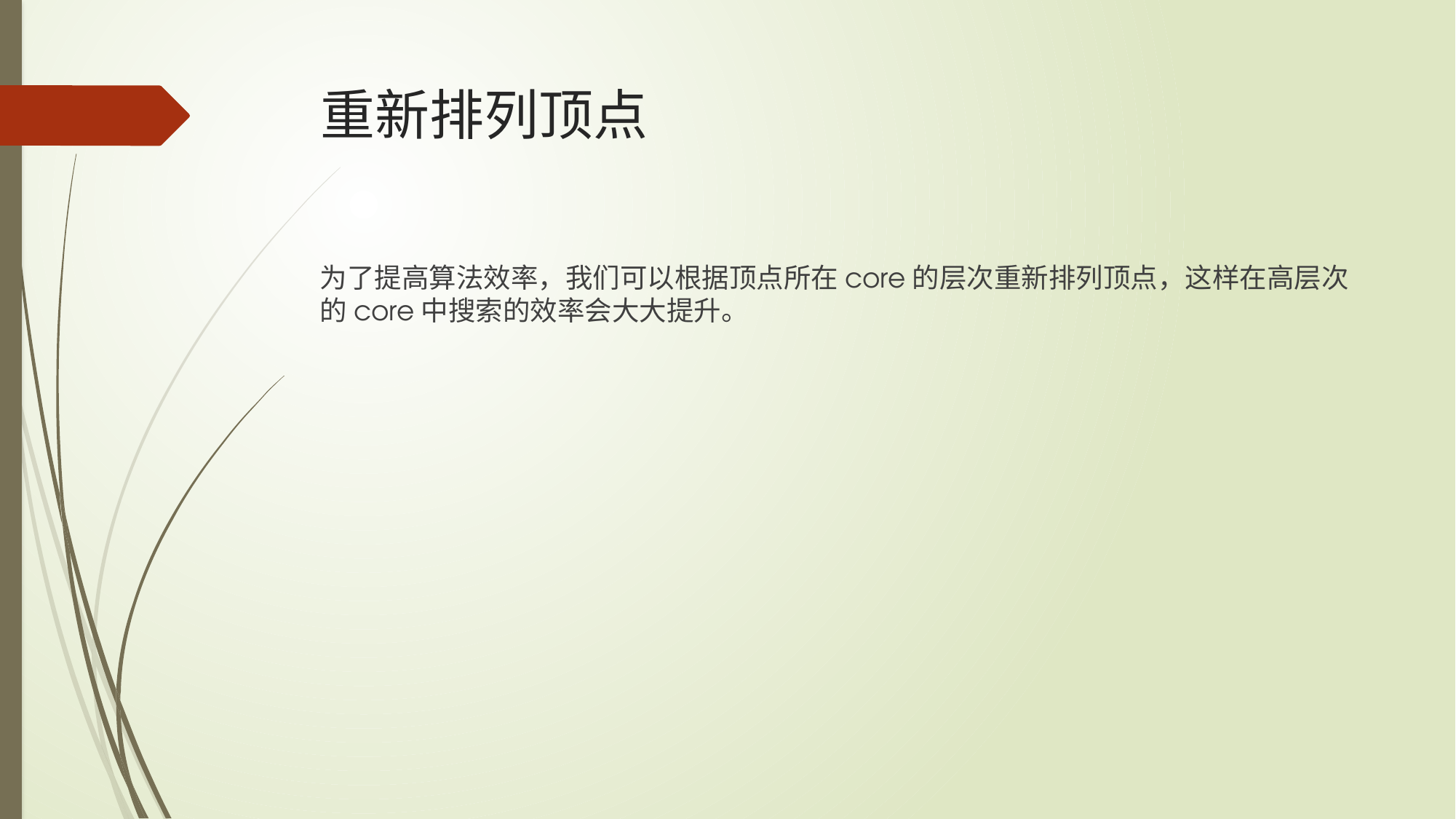

# 重新排列顶点
为了提高算法效率，我们可以根据顶点所在core的层次重新排列顶点，这样在高层次的core中搜索的效率会大大提升。